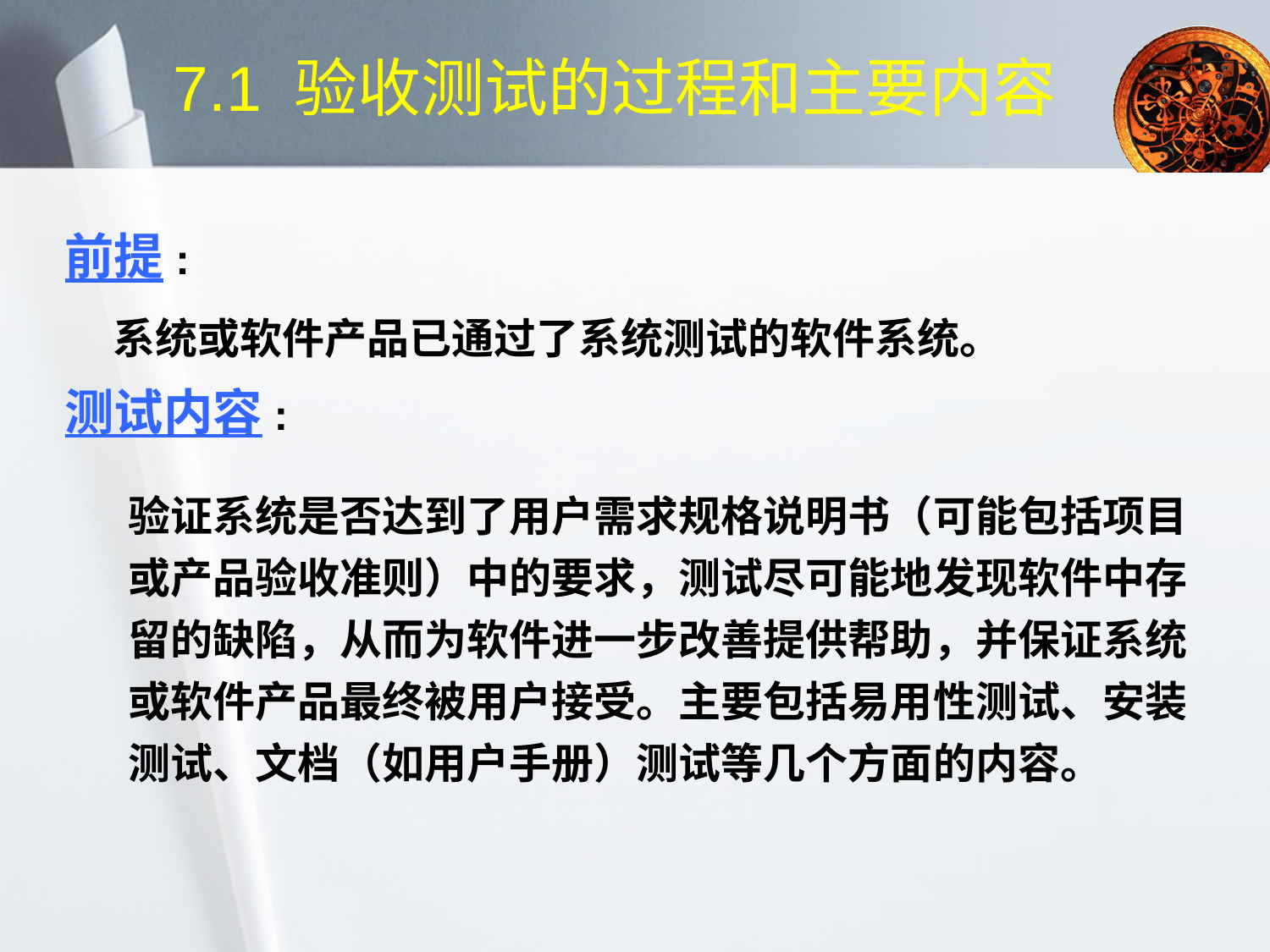

# 7.1 验收测试的过程和主要内容
前提:

    系统或软件产品已通过了系统测试的软件系统。

测试内容:

	验证系统是否达到了用户需求规格说明书（可能包括项目或产品验收准则）中的要求，测试尽可能地发现软件中存留的缺陷，从而为软件进一步改善提供帮助，并保证系统或软件产品最终被用户接受。主要包括易用性测试、安装测试、文档（如用户手册）测试等几个方面的内容。